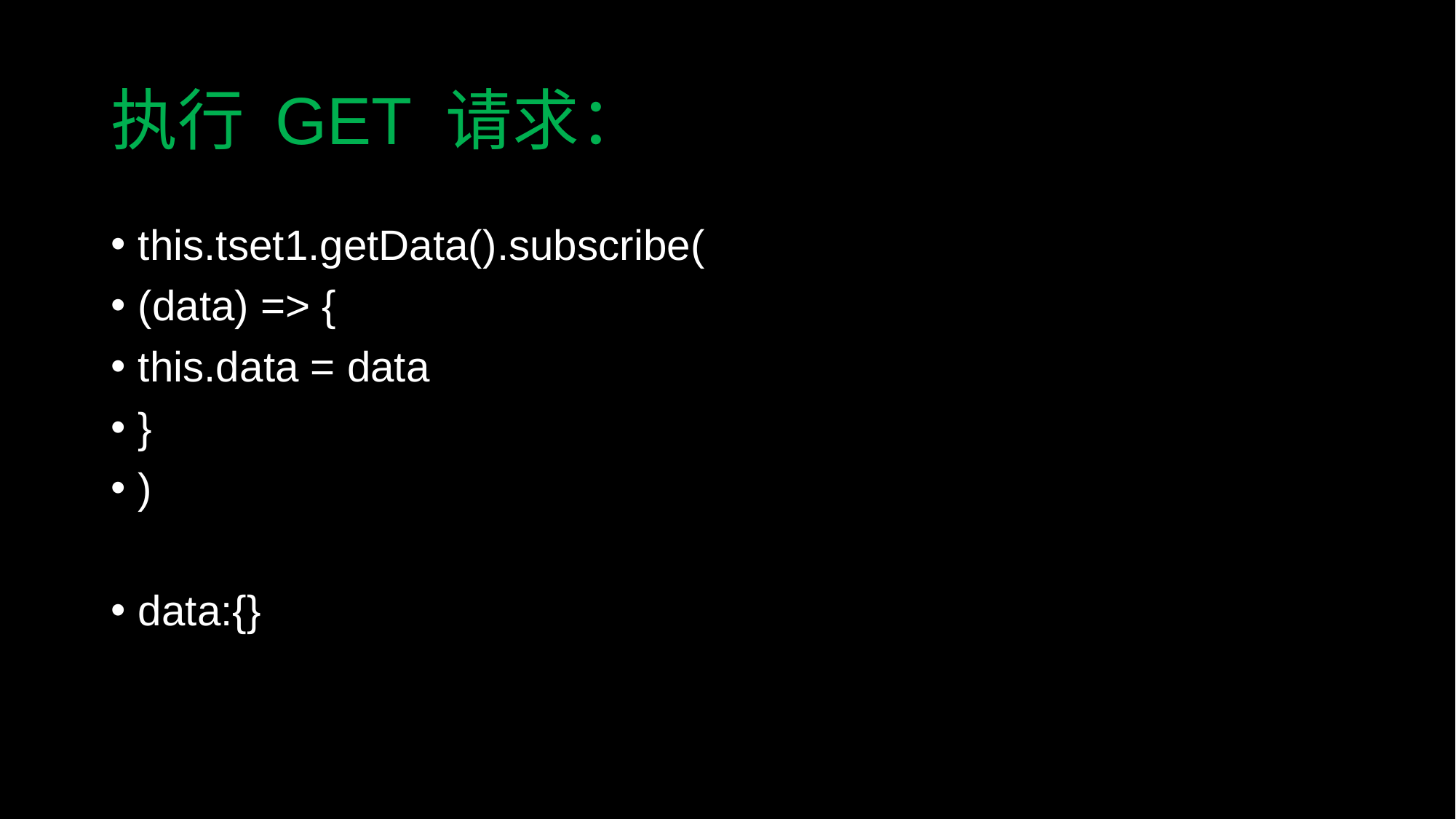

# 执行 GET 请求：
this.tset1.getData().subscribe(
(data) => {
this.data = data
}
)

data:{}